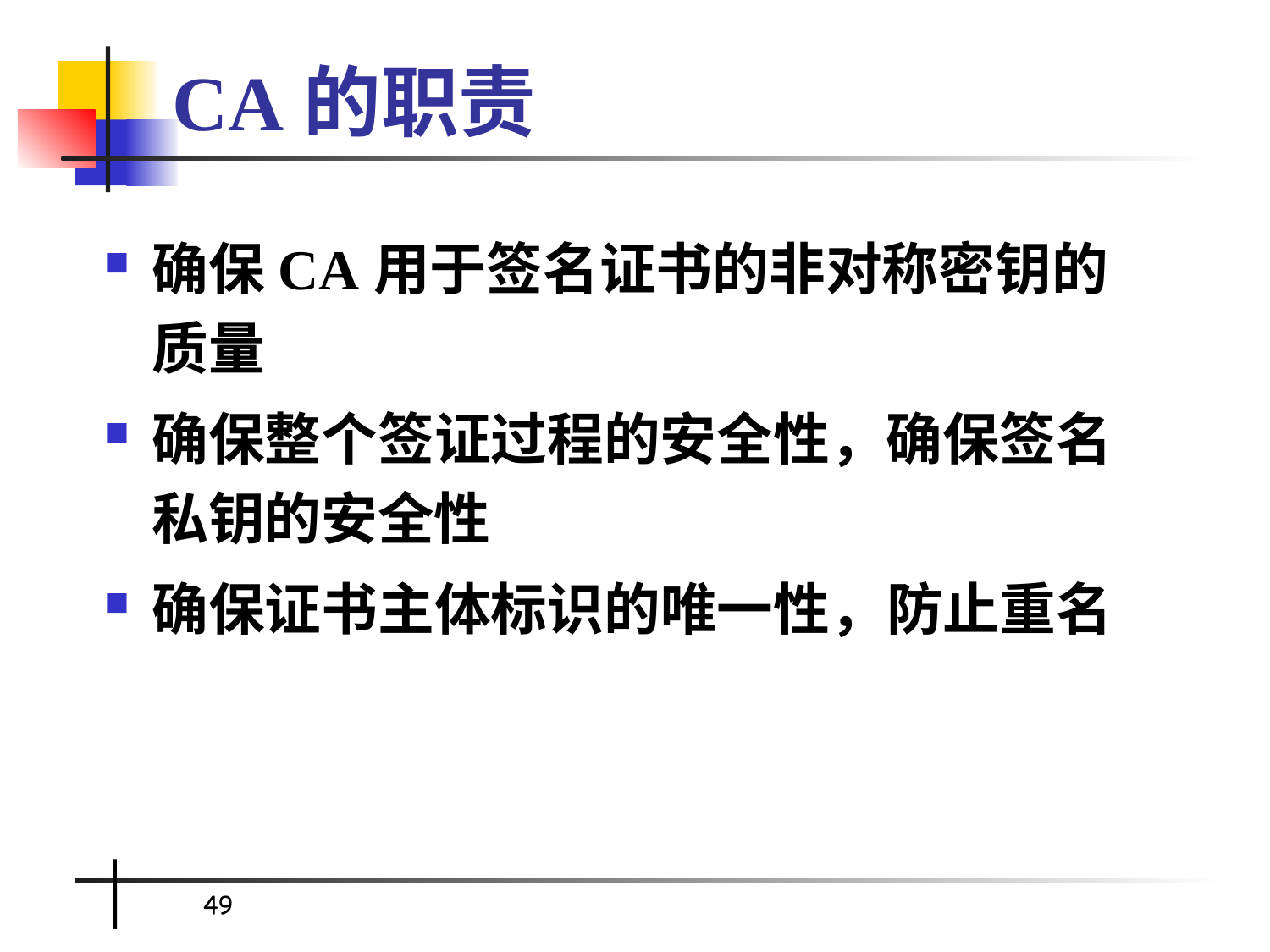

# CA的职责
确保CA用于签名证书的非对称密钥的质量
确保整个签证过程的安全性，确保签名私钥的安全性
确保证书主体标识的唯一性，防止重名
49